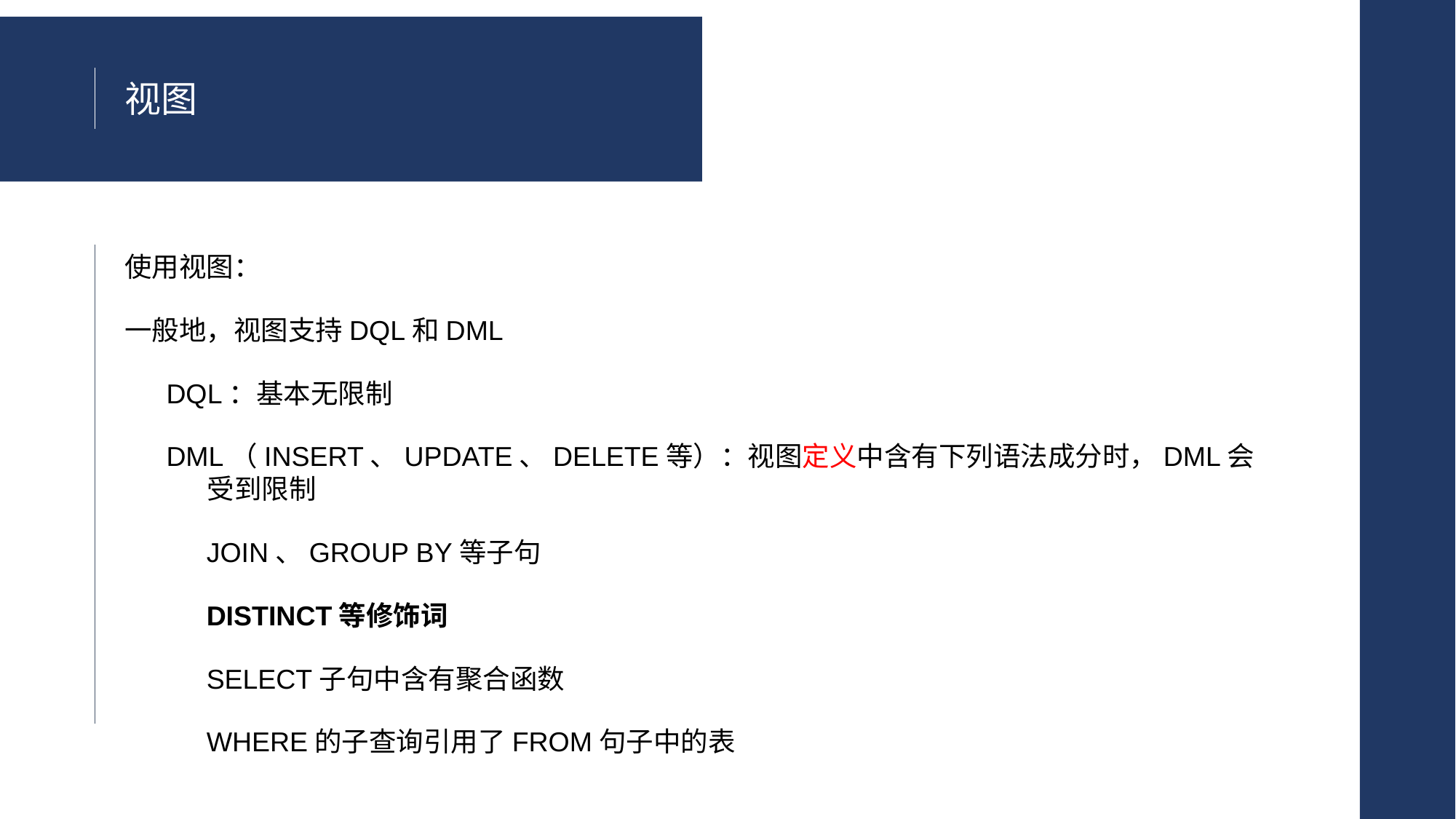

视图
使用视图：
一般地，视图支持DQL和DML
DQL：基本无限制
DML（INSERT、UPDATE、DELETE等）：视图定义中含有下列语法成分时，DML会受到限制
JOIN、GROUP BY等子句
DISTINCT等修饰词
SELECT子句中含有聚合函数
WHERE的子查询引用了FROM句子中的表